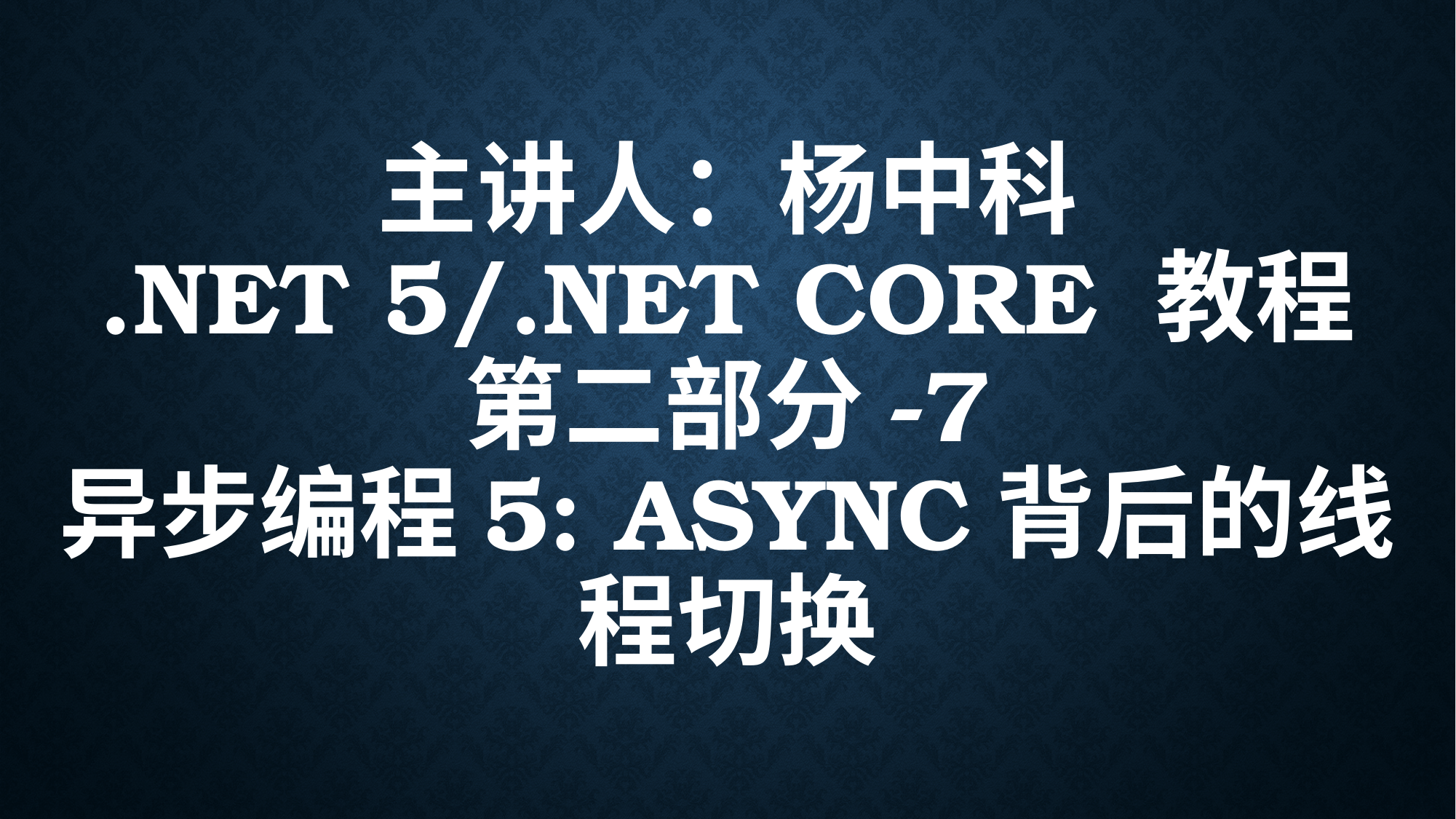

# 主讲人：杨中科 .NET 5/.NET Core 教程 第二部分-7 异步编程5: async背后的线程切换